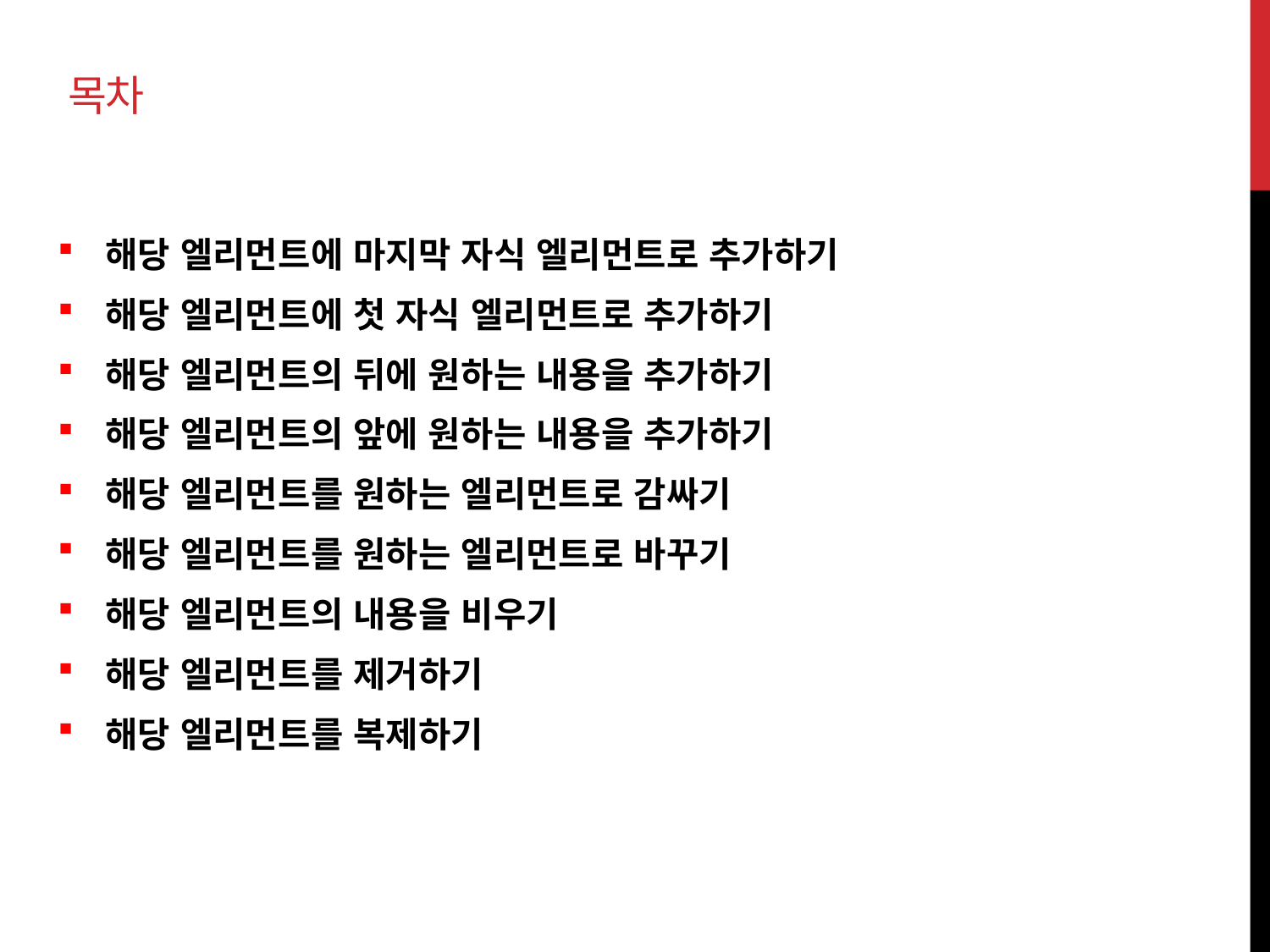

# 목차
해당 엘리먼트에 마지막 자식 엘리먼트로 추가하기
해당 엘리먼트에 첫 자식 엘리먼트로 추가하기
해당 엘리먼트의 뒤에 원하는 내용을 추가하기
해당 엘리먼트의 앞에 원하는 내용을 추가하기
해당 엘리먼트를 원하는 엘리먼트로 감싸기
해당 엘리먼트를 원하는 엘리먼트로 바꾸기
해당 엘리먼트의 내용을 비우기
해당 엘리먼트를 제거하기
해당 엘리먼트를 복제하기